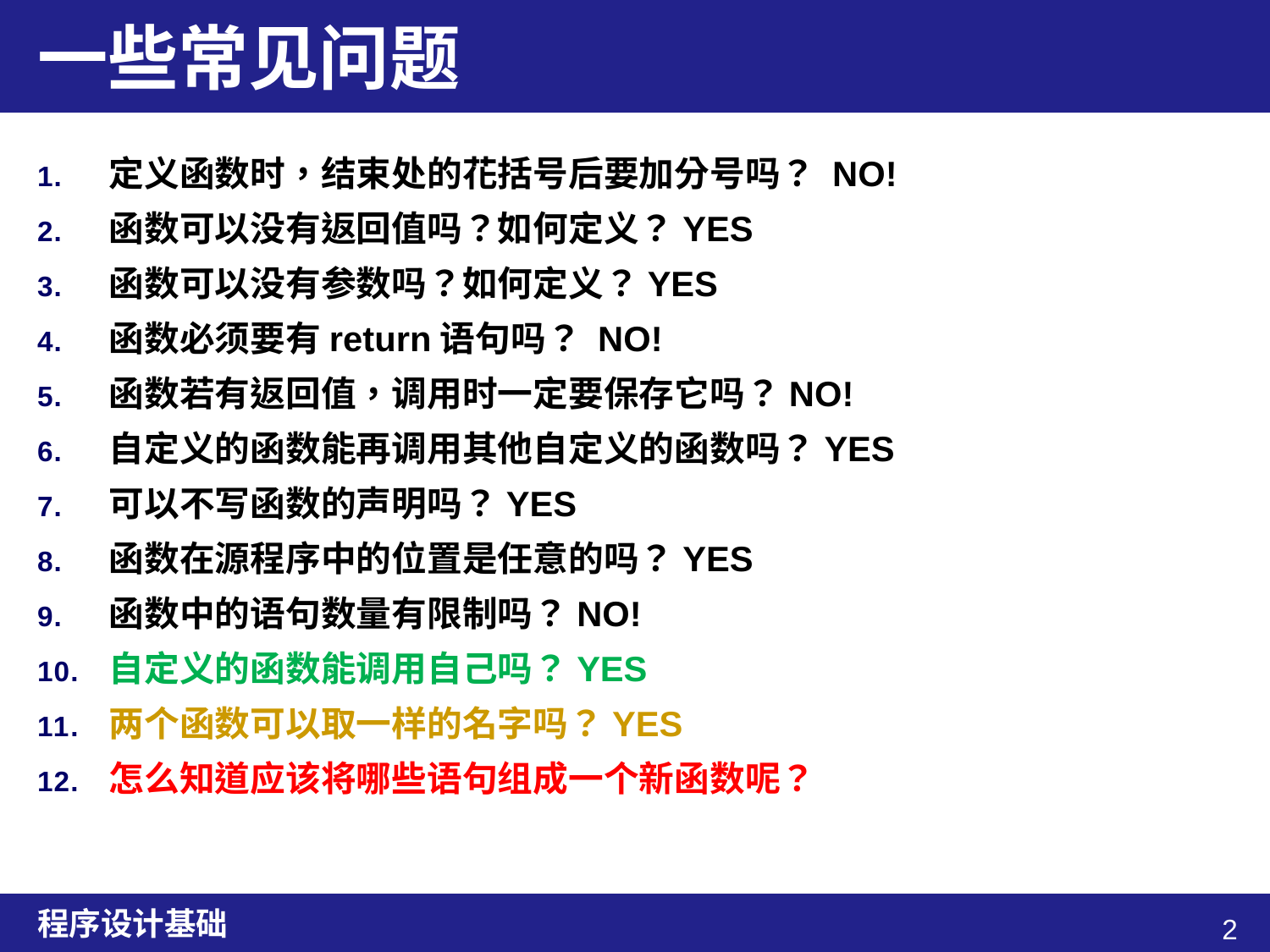

# 一些常见问题
定义函数时，结束处的花括号后要加分号吗？ NO!
函数可以没有返回值吗？如何定义？YES
函数可以没有参数吗？如何定义？YES
函数必须要有return语句吗？ NO!
函数若有返回值，调用时一定要保存它吗？NO!
自定义的函数能再调用其他自定义的函数吗？YES
可以不写函数的声明吗？YES
函数在源程序中的位置是任意的吗？YES
函数中的语句数量有限制吗？NO!
自定义的函数能调用自己吗？YES
两个函数可以取一样的名字吗？YES
怎么知道应该将哪些语句组成一个新函数呢？